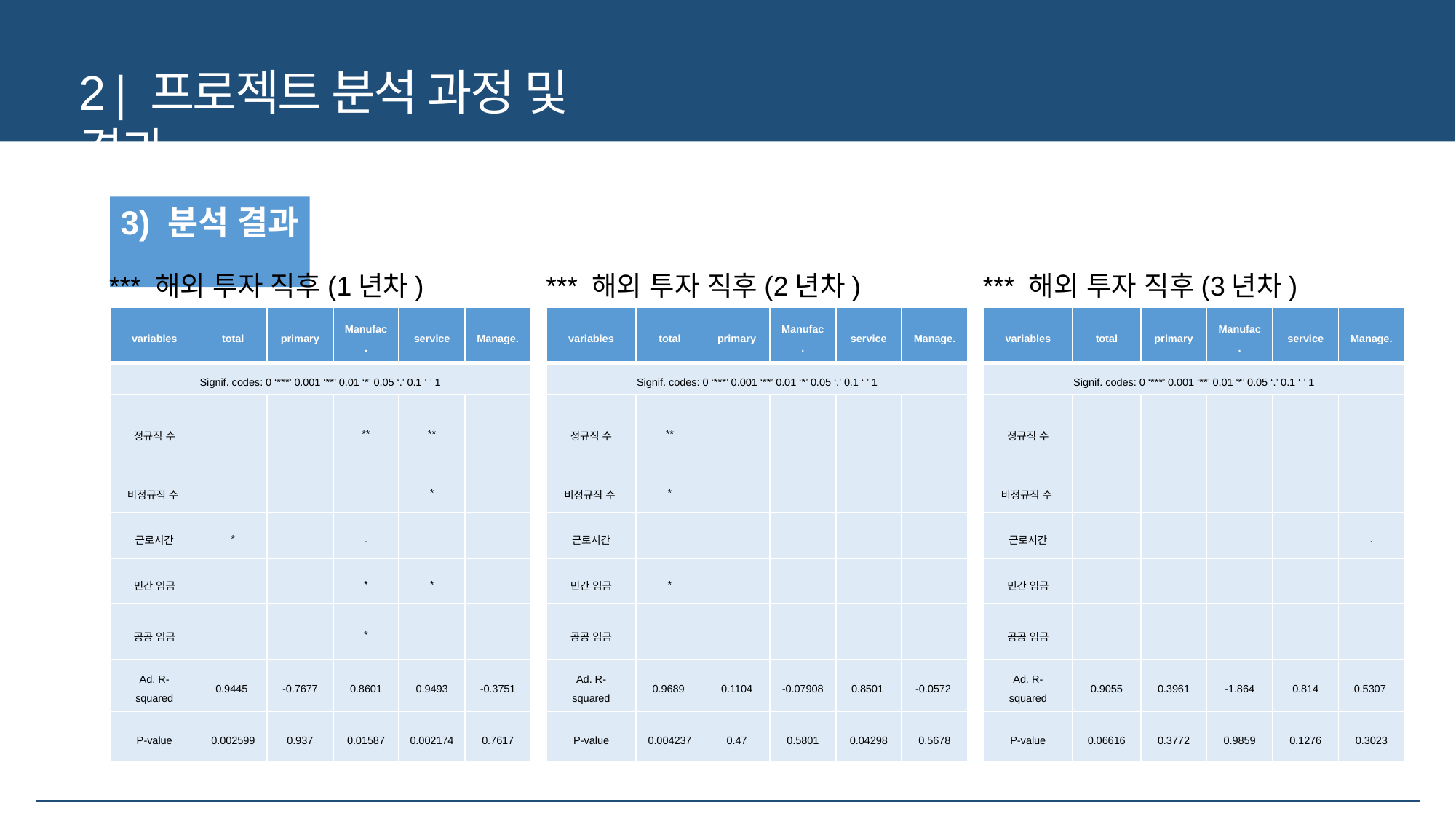

2 | 프로젝트 분석 과정 및 결과
3) 분석 결과
*** 해외 투자 직후(1년차)
*** 해외 투자 직후(2년차)
*** 해외 투자 직후(3년차)
| variables | total | primary | Manufac. | service | Manage. |
| --- | --- | --- | --- | --- | --- |
| Signif. codes: 0 ‘\*\*\*’ 0.001 ‘\*\*’ 0.01 ‘\*’ 0.05 ‘.’ 0.1 ‘ ’ 1 |  |  |  |  |  |
| 정규직 수 |  |  | \*\* | \*\* |  |
| 비정규직 수 |  |  |  | \* |  |
| 근로시간 | \* |  | . |  |  |
| 민간 임금 |  |  | \* | \* |  |
| 공공 임금 |  |  | \* |  |  |
| Ad. R-squared | 0.9445 | -0.7677 | 0.8601 | 0.9493 | -0.3751 |
| P-value | 0.002599 | 0.937 | 0.01587 | 0.002174 | 0.7617 |
| variables | total | primary | Manufac. | service | Manage. |
| --- | --- | --- | --- | --- | --- |
| Signif. codes: 0 ‘\*\*\*’ 0.001 ‘\*\*’ 0.01 ‘\*’ 0.05 ‘.’ 0.1 ‘ ’ 1 |  |  |  |  |  |
| 정규직 수 | \*\* |  |  |  |  |
| 비정규직 수 | \* |  |  |  |  |
| 근로시간 |  |  |  |  |  |
| 민간 임금 | \* |  |  |  |  |
| 공공 임금 |  |  |  |  |  |
| Ad. R-squared | 0.9689 | 0.1104 | -0.07908 | 0.8501 | -0.0572 |
| P-value | 0.004237 | 0.47 | 0.5801 | 0.04298 | 0.5678 |
| variables | total | primary | Manufac. | service | Manage. |
| --- | --- | --- | --- | --- | --- |
| Signif. codes: 0 ‘\*\*\*’ 0.001 ‘\*\*’ 0.01 ‘\*’ 0.05 ‘.’ 0.1 ‘ ’ 1 |  |  |  |  |  |
| 정규직 수 |  |  |  |  |  |
| 비정규직 수 |  |  |  |  |  |
| 근로시간 |  |  |  |  | . |
| 민간 임금 |  |  |  |  |  |
| 공공 임금 |  |  |  |  |  |
| Ad. R-squared | 0.9055 | 0.3961 | -1.864 | 0.814 | 0.5307 |
| P-value | 0.06616 | 0.3772 | 0.9859 | 0.1276 | 0.3023 |